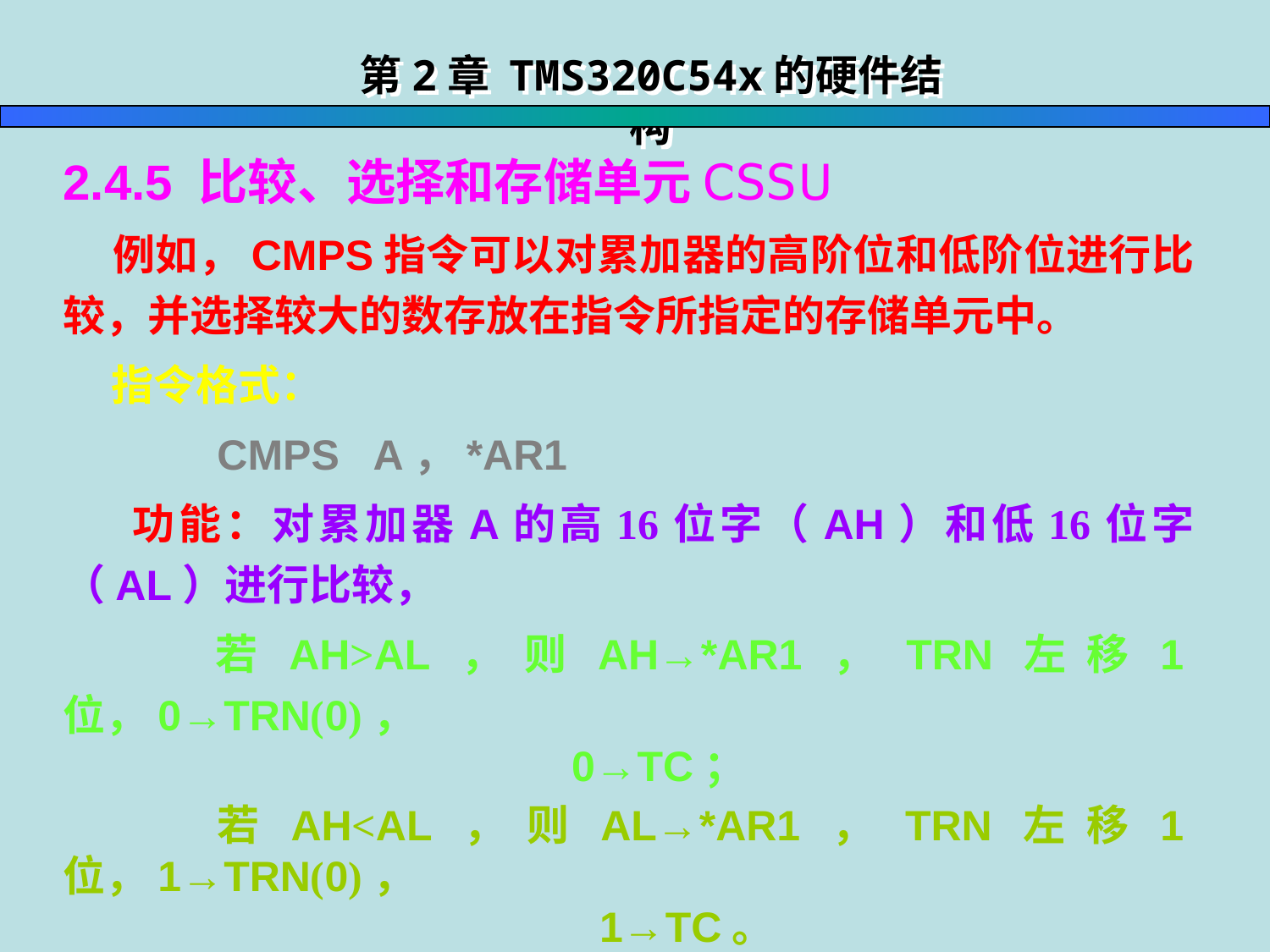

第2章 TMS320C54x的硬件结构

2.4.5 比较、选择和存储单元CSSU
    例如，CMPS指令可以对累加器的高阶位和低阶位进行比较，并选择较大的数存放在指令所指定的存储单元中。
    指令格式：
             CMPS   A，*AR1
    功能：对累加器A的高16位字（AH）和低16位字（AL）进行比较，
    若AH>AL，则AH→*AR1，TRN左移1位，0→TRN(0)，
                                           0→TC；
    若AH<AL，则AL→*AR1，TRN左移1位，1→TRN(0)，
                                              1→TC。
66